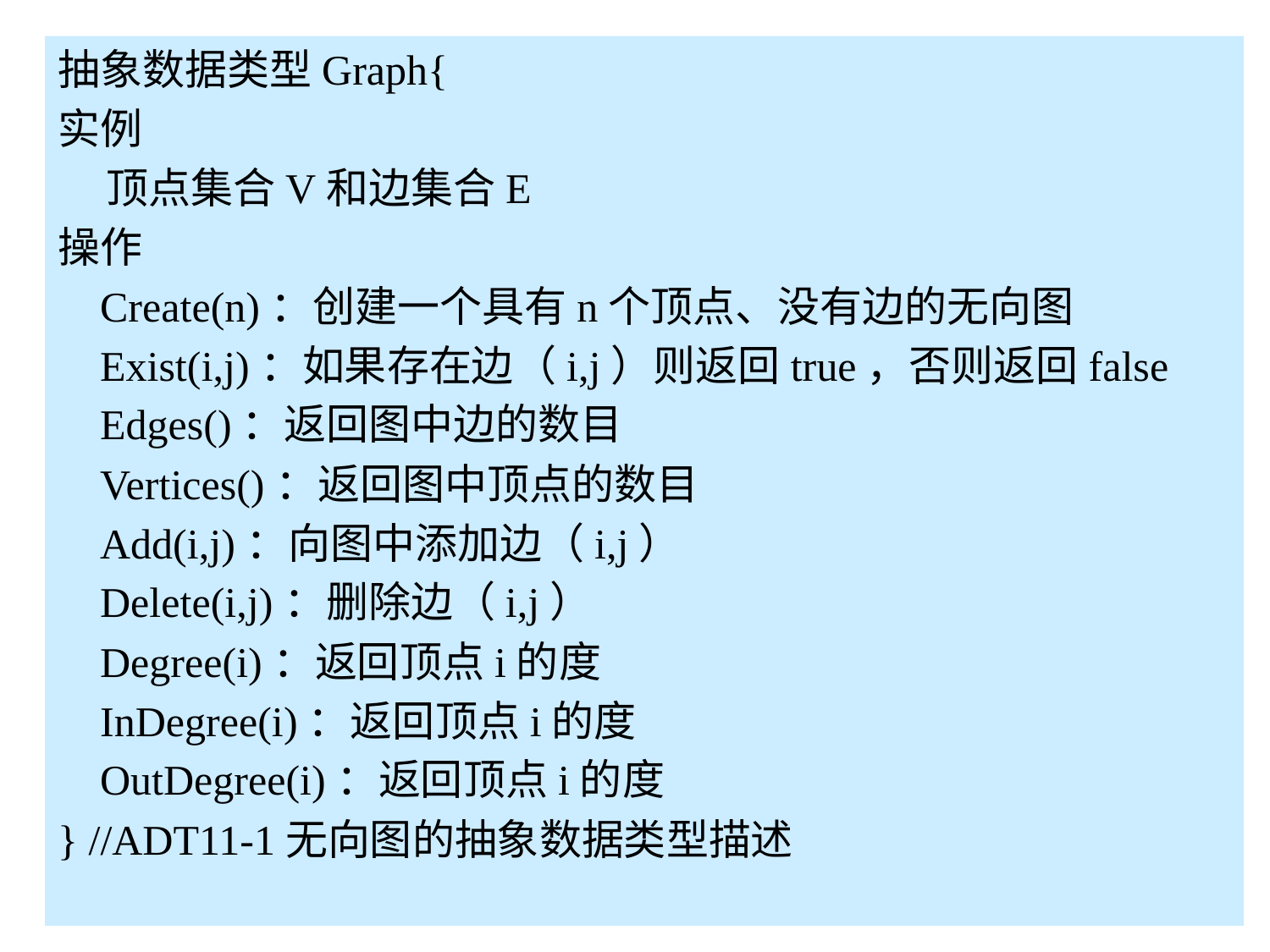

抽象数据类型Graph{
实例
    顶点集合V和边集合E
操作
    Create(n)：创建一个具有n个顶点、没有边的无向图
    Exist(i,j)：如果存在边（i,j）则返回true，否则返回false
    Edges()：返回图中边的数目
    Vertices()：返回图中顶点的数目
    Add(i,j)：向图中添加边（i,j）
    Delete(i,j)：删除边（i,j）
    Degree(i)：返回顶点i的度
    InDegree(i)：返回顶点i的度
    OutDegree(i)：返回顶点i的度
} //ADT11-1无向图的抽象数据类型描述
19

11.4	The ADTs Graphs and Digraphs